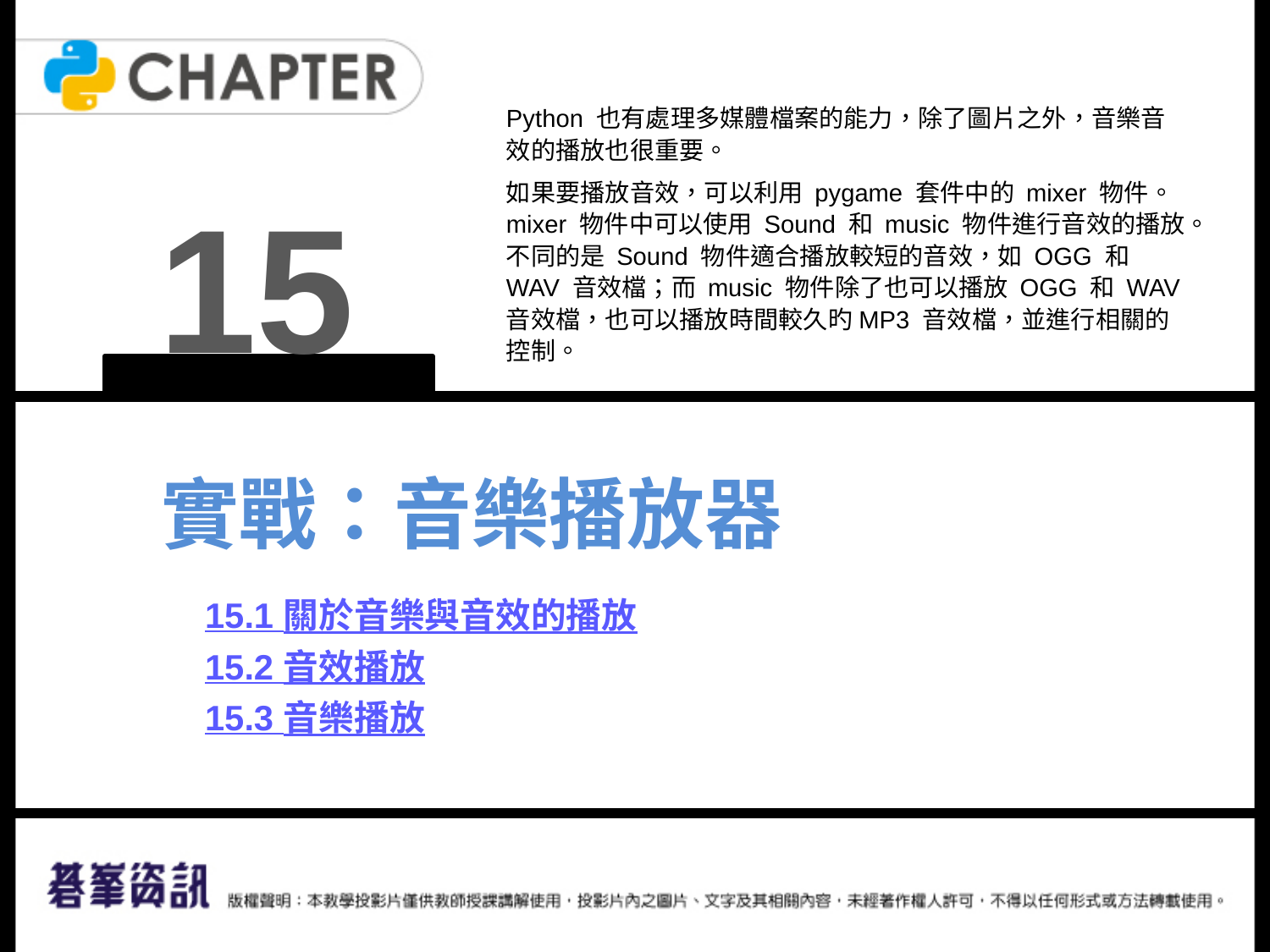

Python 也有處理多媒體檔案的能力，除了圖片之外，音樂音效的播放也很重要。
如果要播放音效，可以利用 pygame 套件中的 mixer 物件。mixer 物件中可以使用 Sound 和 music 物件進行音效的播放。不同的是 Sound 物件適合播放較短的音效，如 OGG 和 WAV 音效檔；而 music 物件除了也可以播放 OGG 和 WAV 音效檔，也可以播放時間較久旳MP3 音效檔，並進行相關的控制。
15
實戰：音樂播放器
15.1 關於音樂與音效的播放
15.2 音效播放
15.3 音樂播放